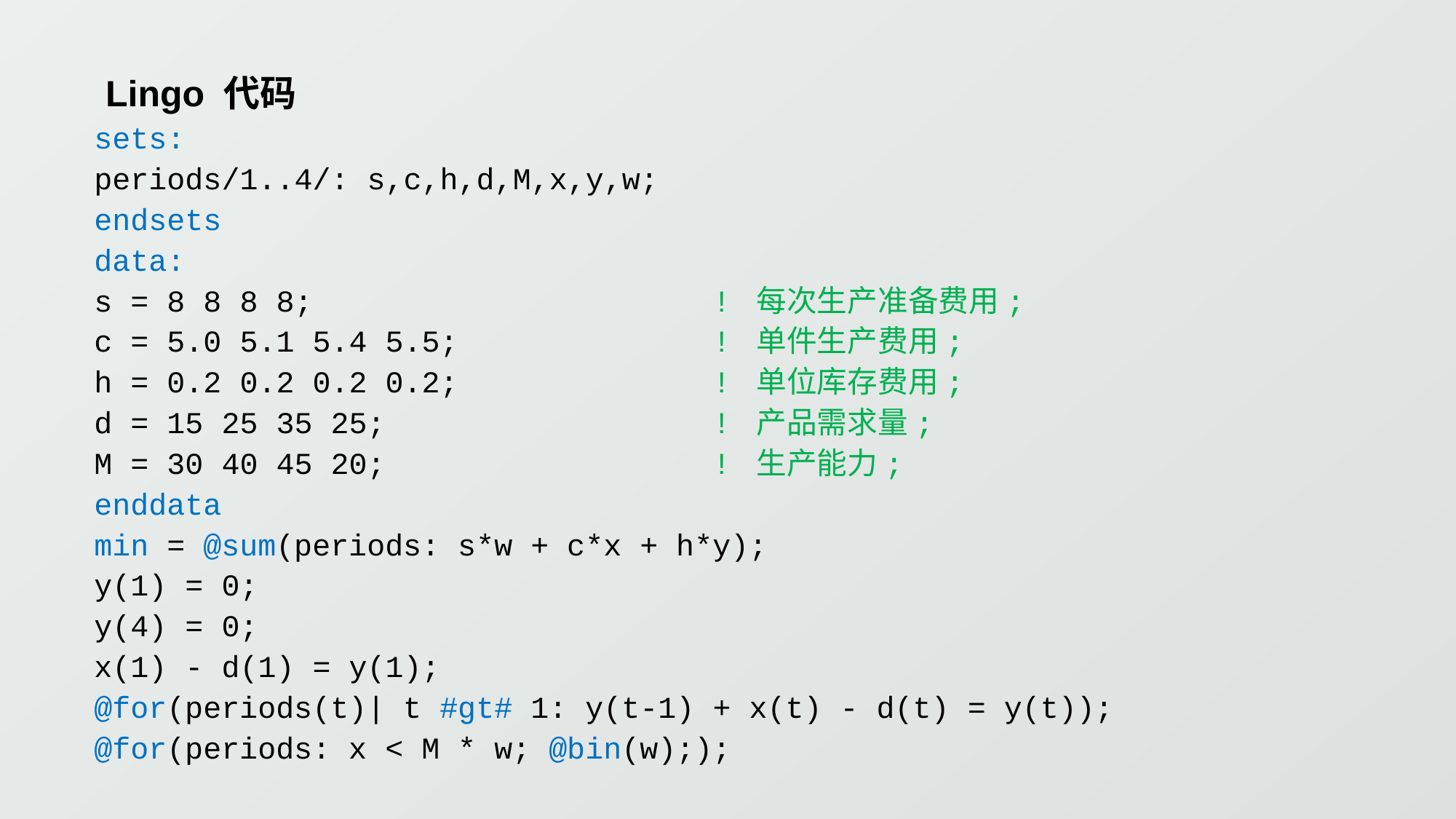

Lingo 代码
sets:
periods/1..4/: s,c,h,d,M,x,y,w;
endsets
data:
s = 8 8 8 8;                      ! 每次生产准备费用;
c = 5.0 5.1 5.4 5.5;              ! 单件生产费用;
h = 0.2 0.2 0.2 0.2;              ! 单位库存费用;
d = 15 25 35 25;                  ! 产品需求量;
M = 30 40 45 20;                  ! 生产能力;
enddata
min = @sum(periods: s*w + c*x + h*y);
y(1) = 0;
y(4) = 0;
x(1) - d(1) = y(1);
@for(periods(t)| t #gt# 1: y(t-1) + x(t) - d(t) = y(t));
@for(periods: x < M * w; @bin(w););